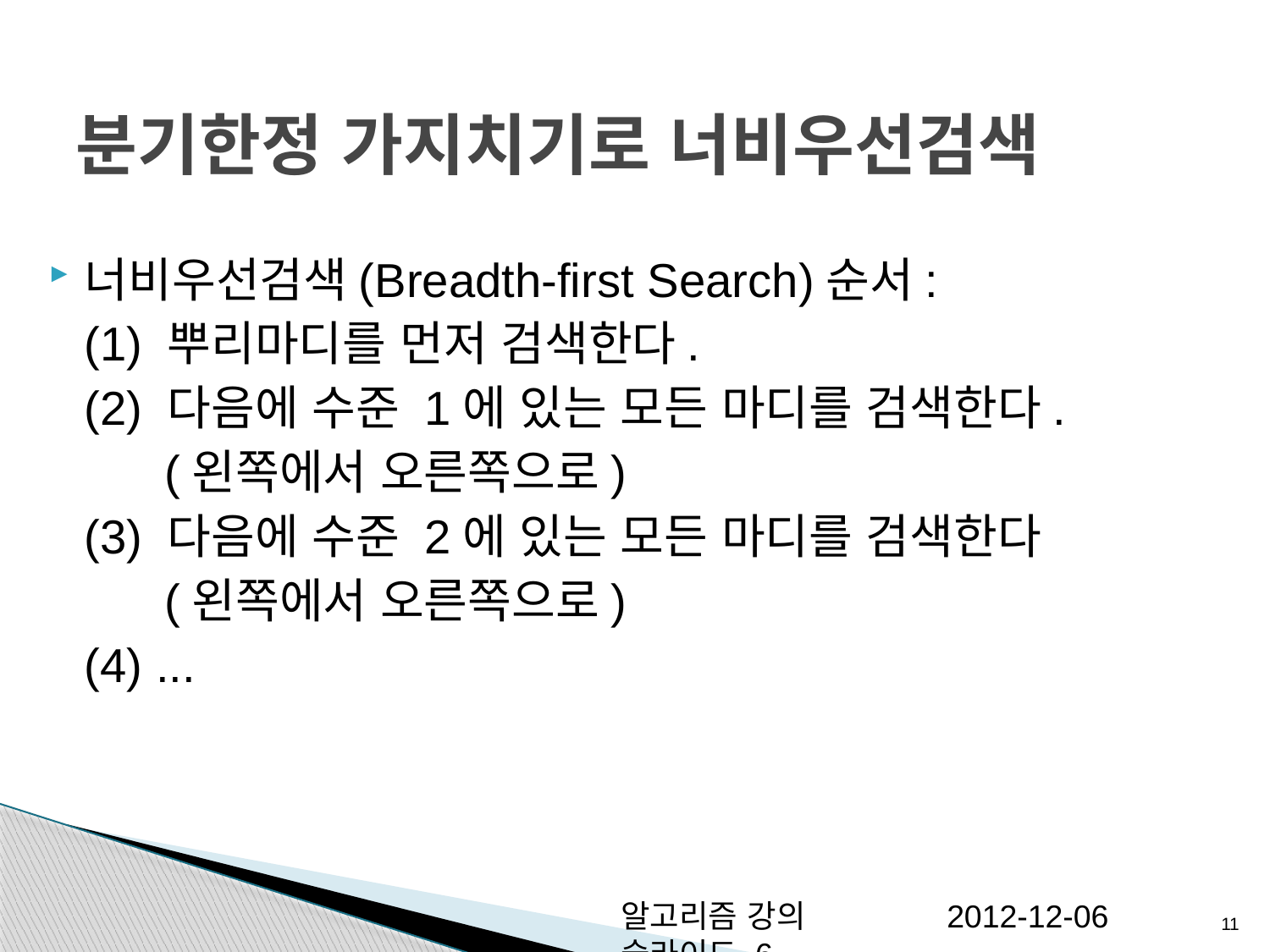

# 분기한정 가지치기로 너비우선검색
너비우선검색(Breadth-first Search)순서:
	(1) 뿌리마디를 먼저 검색한다.
	(2) 다음에 수준 1에 있는 모든 마디를 검색한다.
	      (왼쪽에서 오른쪽으로)
	(3) 다음에 수준 2에 있는 모든 마디를 검색한다
	      (왼쪽에서 오른쪽으로)
	(4) ...
알고리즘 강의 슬라이드 6
2012-12-06
11